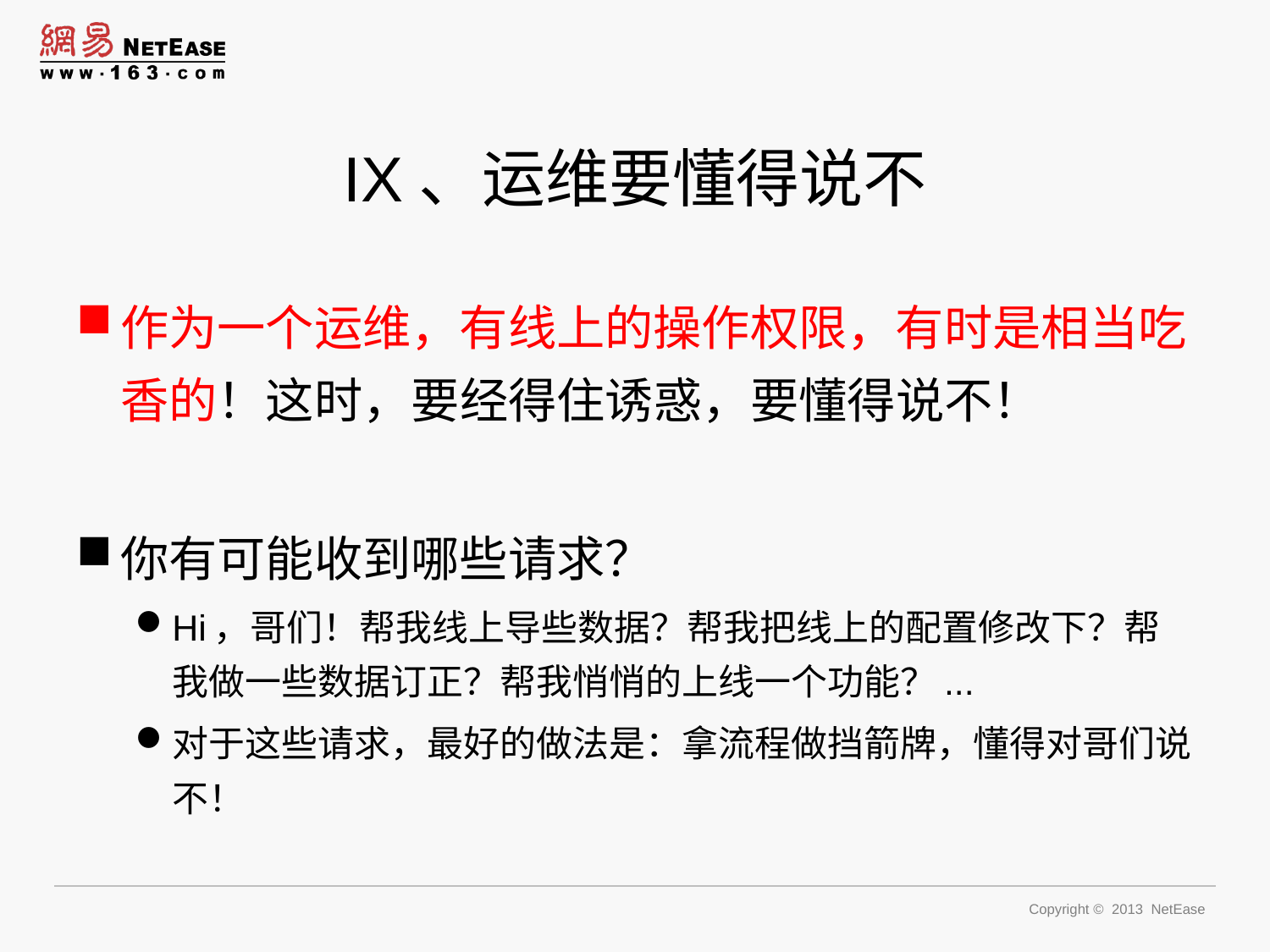

# IX、运维要懂得说不
作为一个运维，有线上的操作权限，有时是相当吃香的！这时，要经得住诱惑，要懂得说不！

你有可能收到哪些请求？
Hi，哥们！帮我线上导些数据？帮我把线上的配置修改下？帮我做一些数据订正？帮我悄悄的上线一个功能？...
对于这些请求，最好的做法是：拿流程做挡箭牌，懂得对哥们说不！